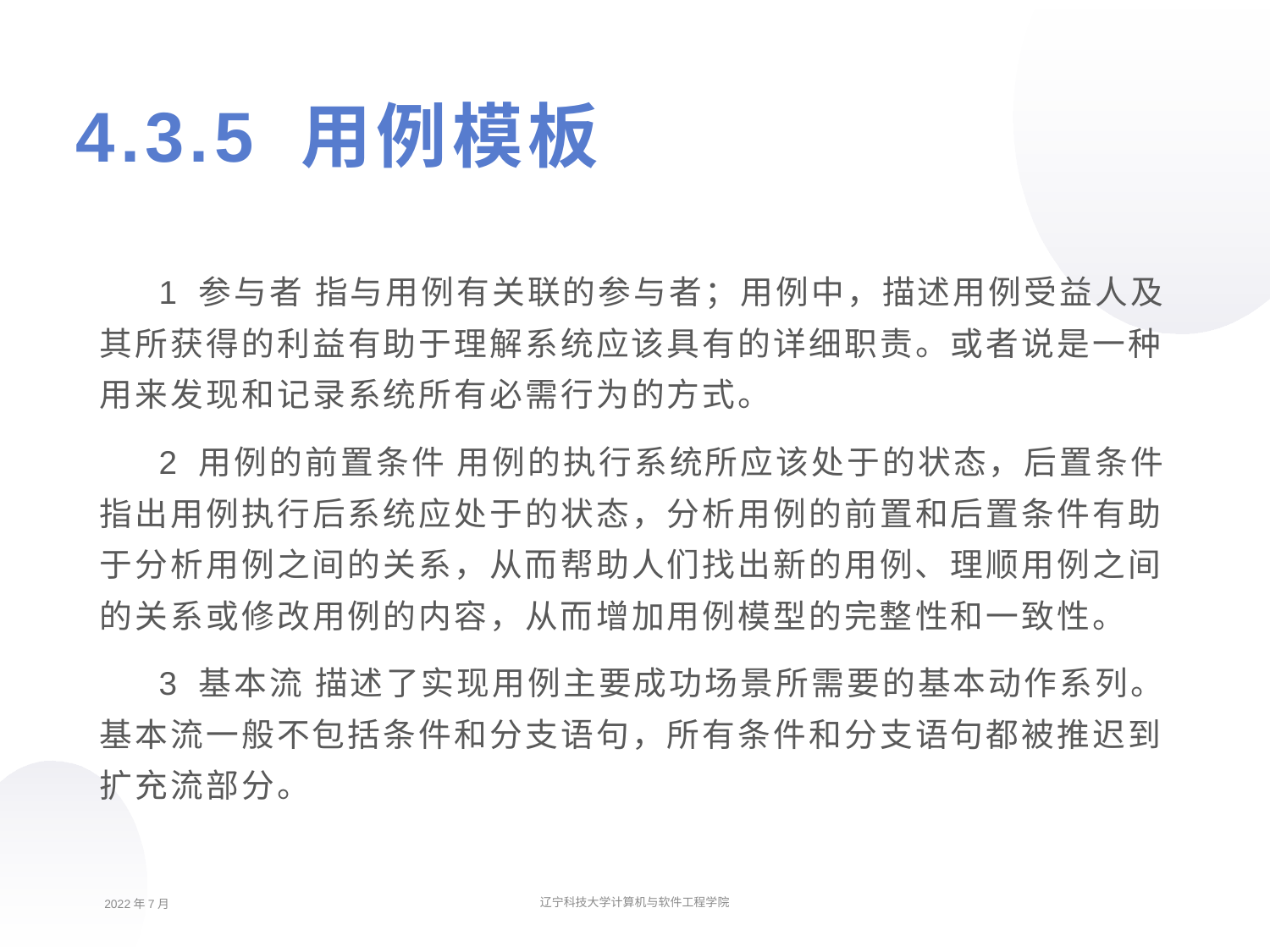

4.3.5 用例模板
1 参与者 指与用例有关联的参与者；用例中，描述用例受益人及其所获得的利益有助于理解系统应该具有的详细职责。或者说是一种用来发现和记录系统所有必需行为的方式。
2 用例的前置条件 用例的执行系统所应该处于的状态，后置条件指出用例执行后系统应处于的状态，分析用例的前置和后置条件有助于分析用例之间的关系，从而帮助人们找出新的用例、理顺用例之间的关系或修改用例的内容，从而增加用例模型的完整性和一致性。
3 基本流 描述了实现用例主要成功场景所需要的基本动作系列。基本流一般不包括条件和分支语句，所有条件和分支语句都被推迟到扩充流部分。

2022年7月
辽宁科技大学计算机与软件工程学院
49